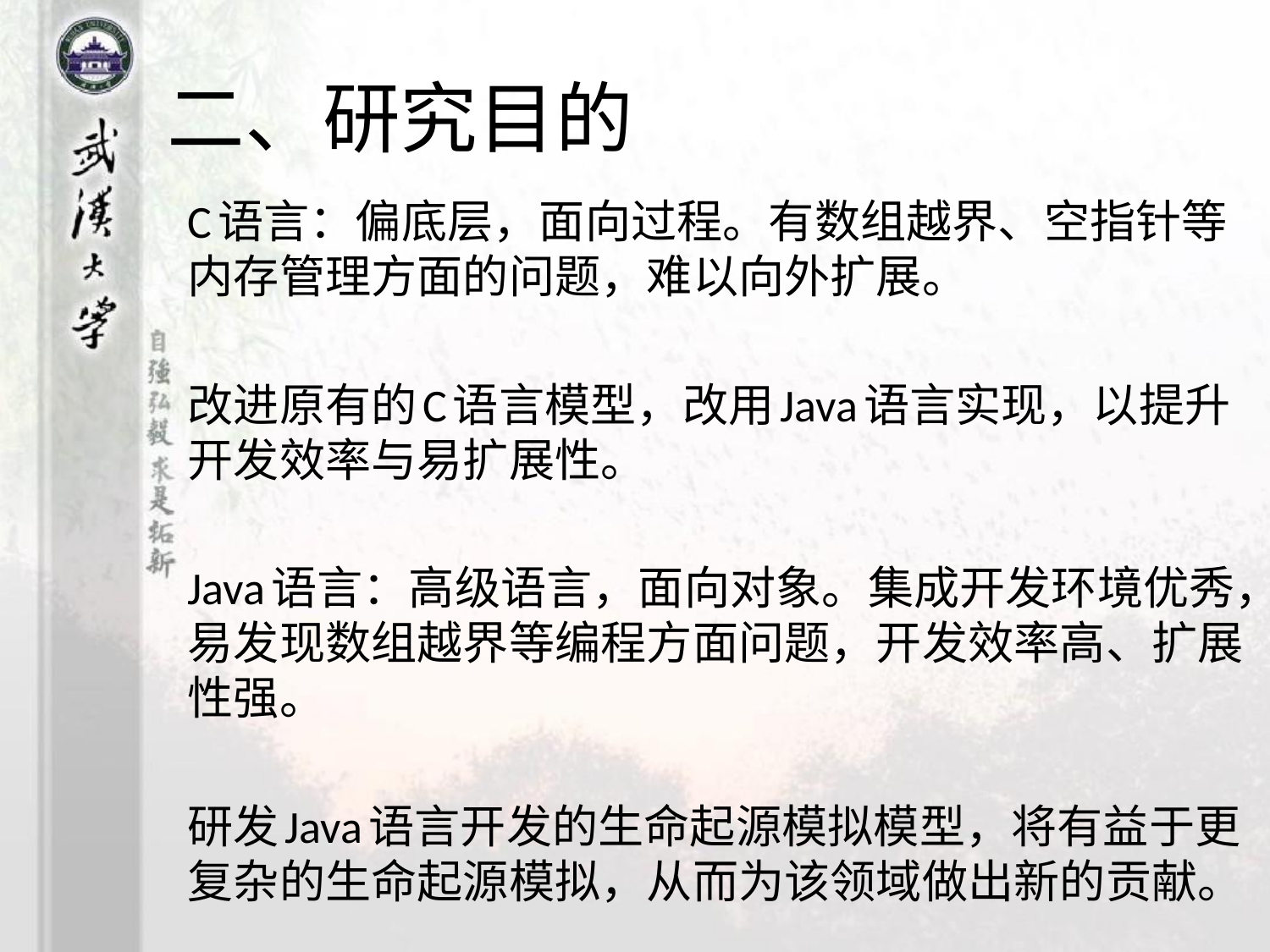

# 二、研究目的
C语言：偏底层，面向过程。有数组越界、空指针等内存管理方面的问题，难以向外扩展。

改进原有的C语言模型，改用Java语言实现，以提升开发效率与易扩展性。

Java语言：高级语言，面向对象。集成开发环境优秀，易发现数组越界等编程方面问题，开发效率高、扩展性强。

研发Java语言开发的生命起源模拟模型，将有益于更复杂的生命起源模拟，从而为该领域做出新的贡献。